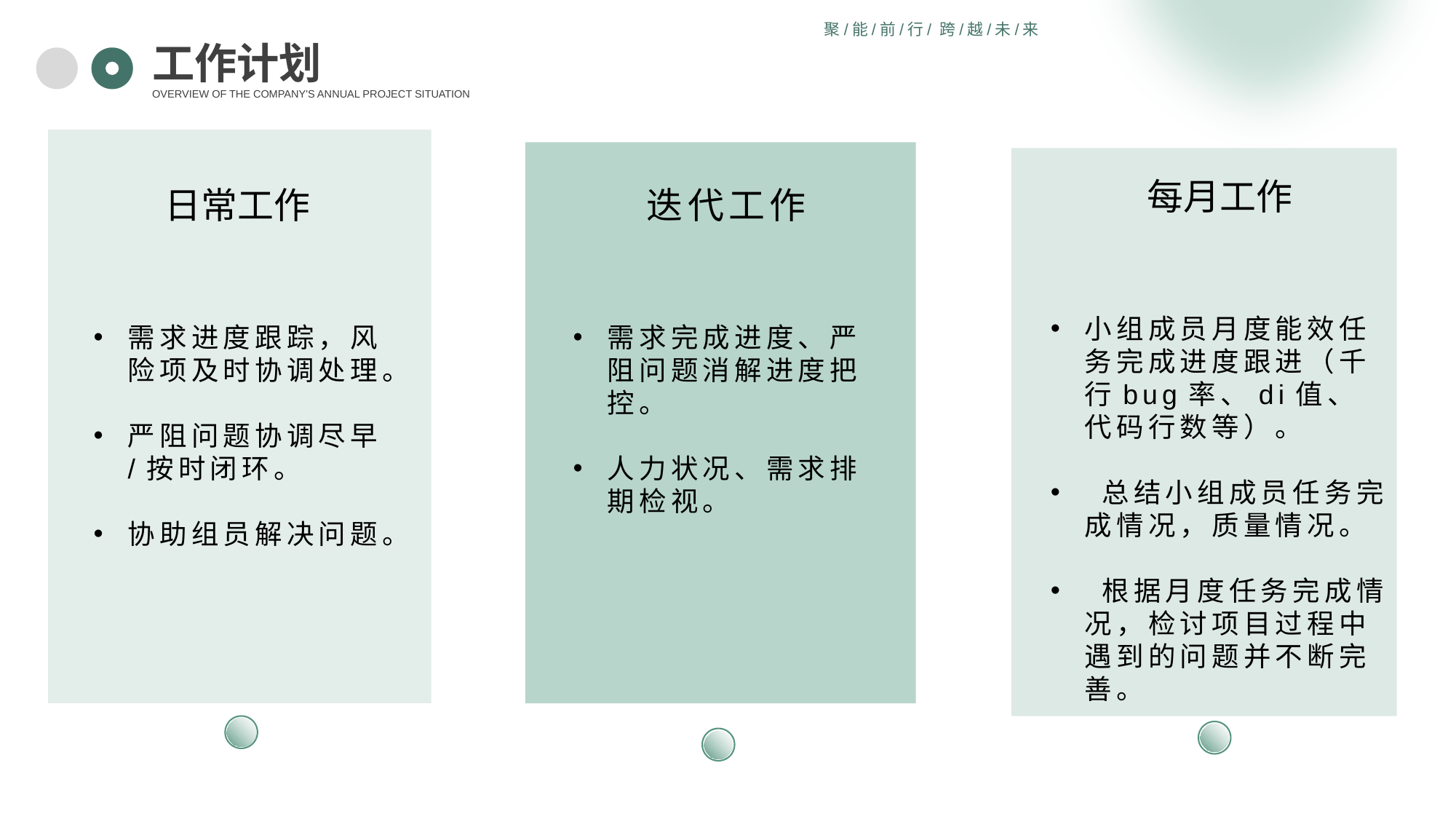

聚/能/前/行/ 跨/越/未/来
工作计划
OVERVIEW OF THE COMPANY'S ANNUAL PROJECT SITUATION

日常工作
需求进度跟踪，风险项及时协调处理。

严阻问题协调尽早/按时闭环。

协助组员解决问题。

迭代工作
需求完成进度、严阻问题消解进度把控。

人力状况、需求排期检视。

每月工作
小组成员月度能效任务完成进度跟进（千行bug率、di值、代码行数等）。

 总结小组成员任务完成情况，质量情况。

 根据月度任务完成情况，检讨项目过程中遇到的问题并不断完善。

PPT模板 http://www.1ppt.com/moban/